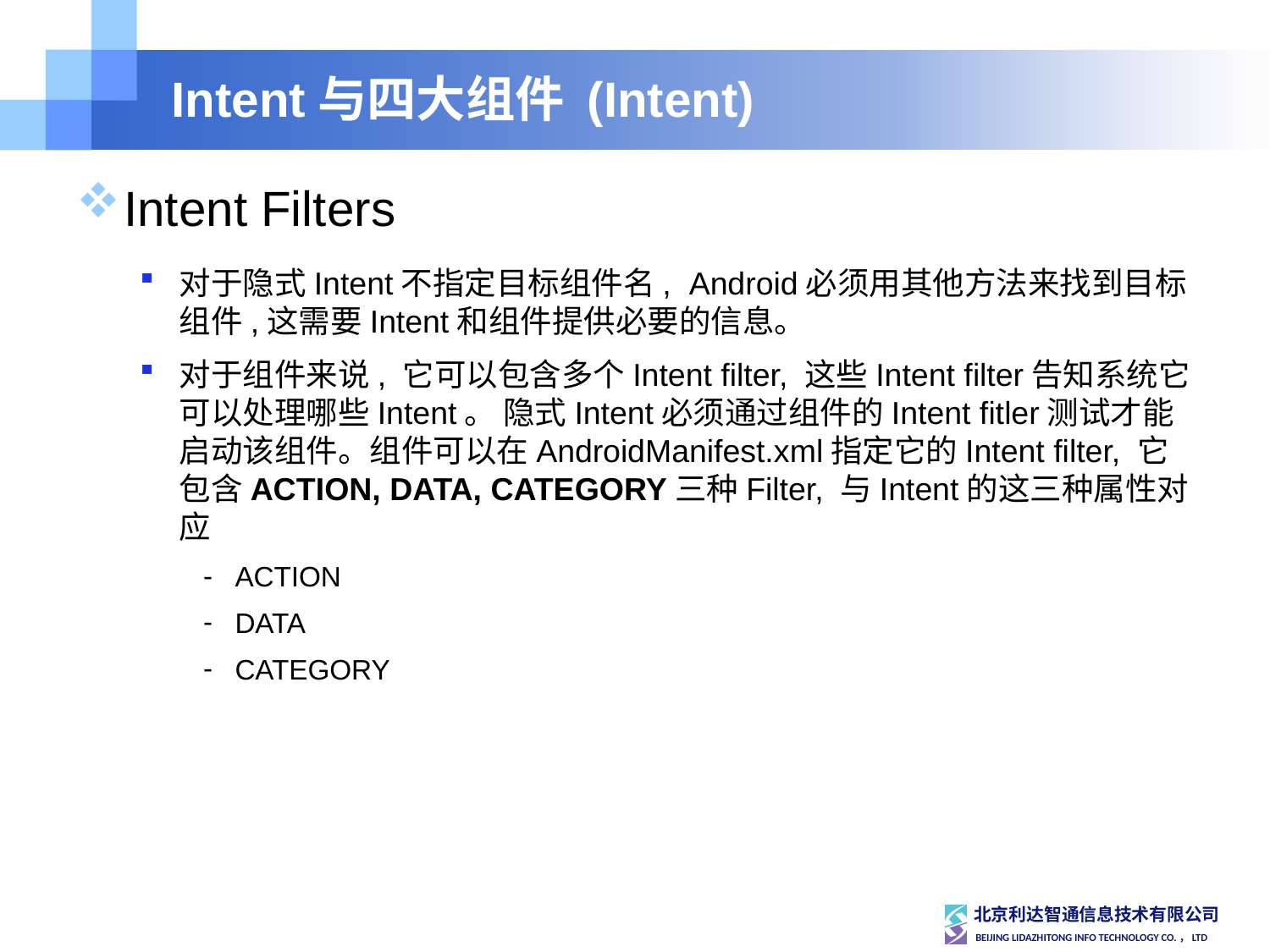

# Intent与四大组件 (Intent)
Intent Filters
对于隐式Intent不指定目标组件名,  Android必须用其他方法来找到目标组件,这需要Intent和组件提供必要的信息。
对于组件来说, 它可以包含多个Intent filter, 这些Intent filter告知系统它可以处理哪些Intent。 隐式Intent必须通过组件的Intent fitler测试才能启动该组件。组件可以在AndroidManifest.xml指定它的Intent filter, 它包含ACTION, DATA, CATEGORY三种Filter, 与Intent的这三种属性对应
ACTION
DATA
CATEGORY